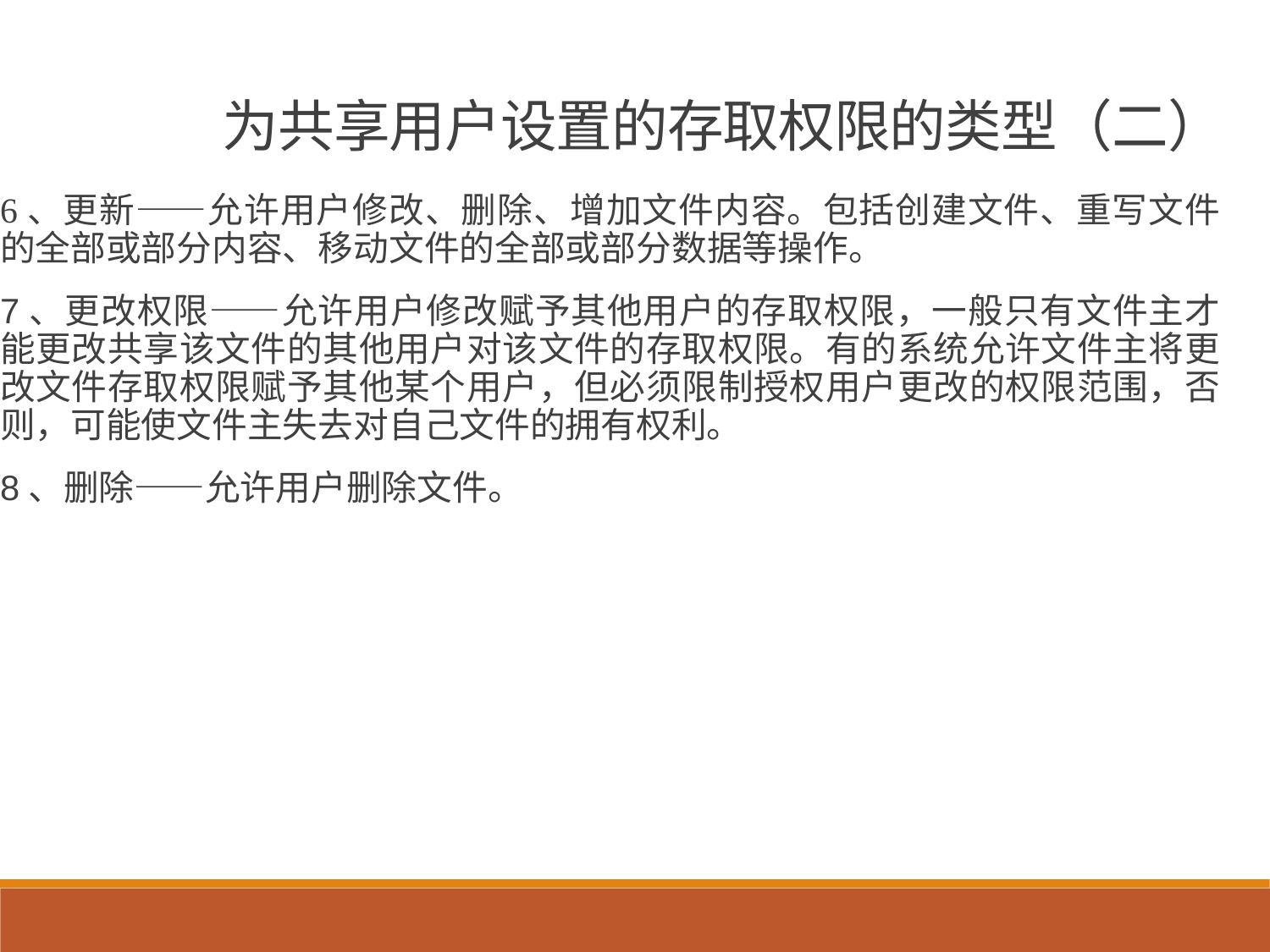

为共享用户设置的存取权限的类型（二）
6、更新——允许用户修改、删除、增加文件内容。包括创建文件、重写文件的全部或部分内容、移动文件的全部或部分数据等操作。
7、更改权限——允许用户修改赋予其他用户的存取权限，一般只有文件主才能更改共享该文件的其他用户对该文件的存取权限。有的系统允许文件主将更改文件存取权限赋予其他某个用户，但必须限制授权用户更改的权限范围，否则，可能使文件主失去对自己文件的拥有权利。
8、删除——允许用户删除文件。